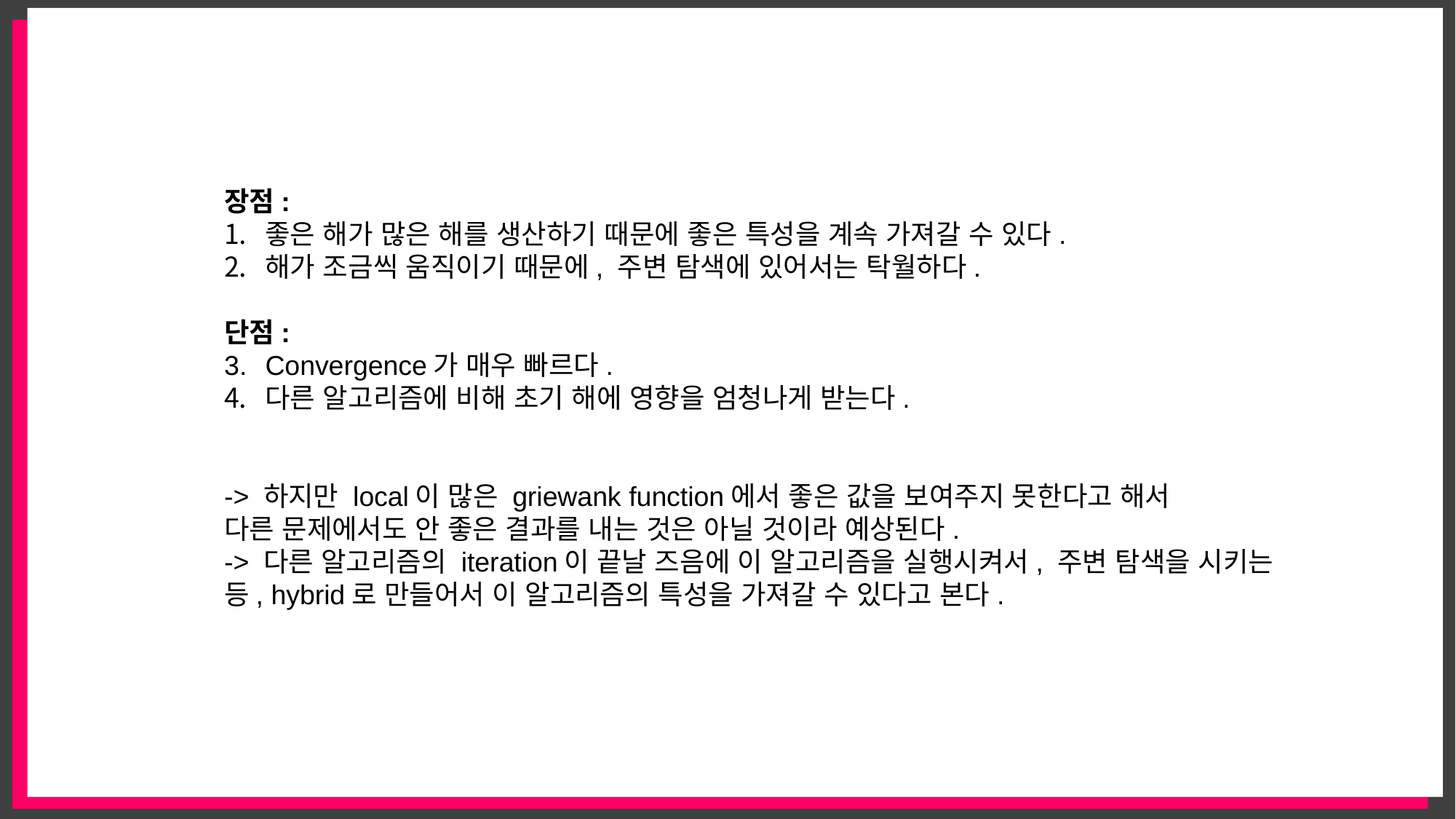

장점:
좋은 해가 많은 해를 생산하기 때문에 좋은 특성을 계속 가져갈 수 있다.
해가 조금씩 움직이기 때문에, 주변 탐색에 있어서는 탁월하다.

단점:
Convergence가 매우 빠르다.
다른 알고리즘에 비해 초기 해에 영향을 엄청나게 받는다.

-> 하지만 local이 많은 griewank function에서 좋은 값을 보여주지 못한다고 해서
다른 문제에서도 안 좋은 결과를 내는 것은 아닐 것이라 예상된다.
-> 다른 알고리즘의 iteration이 끝날 즈음에 이 알고리즘을 실행시켜서, 주변 탐색을 시키는 등, hybrid로 만들어서 이 알고리즘의 특성을 가져갈 수 있다고 본다.